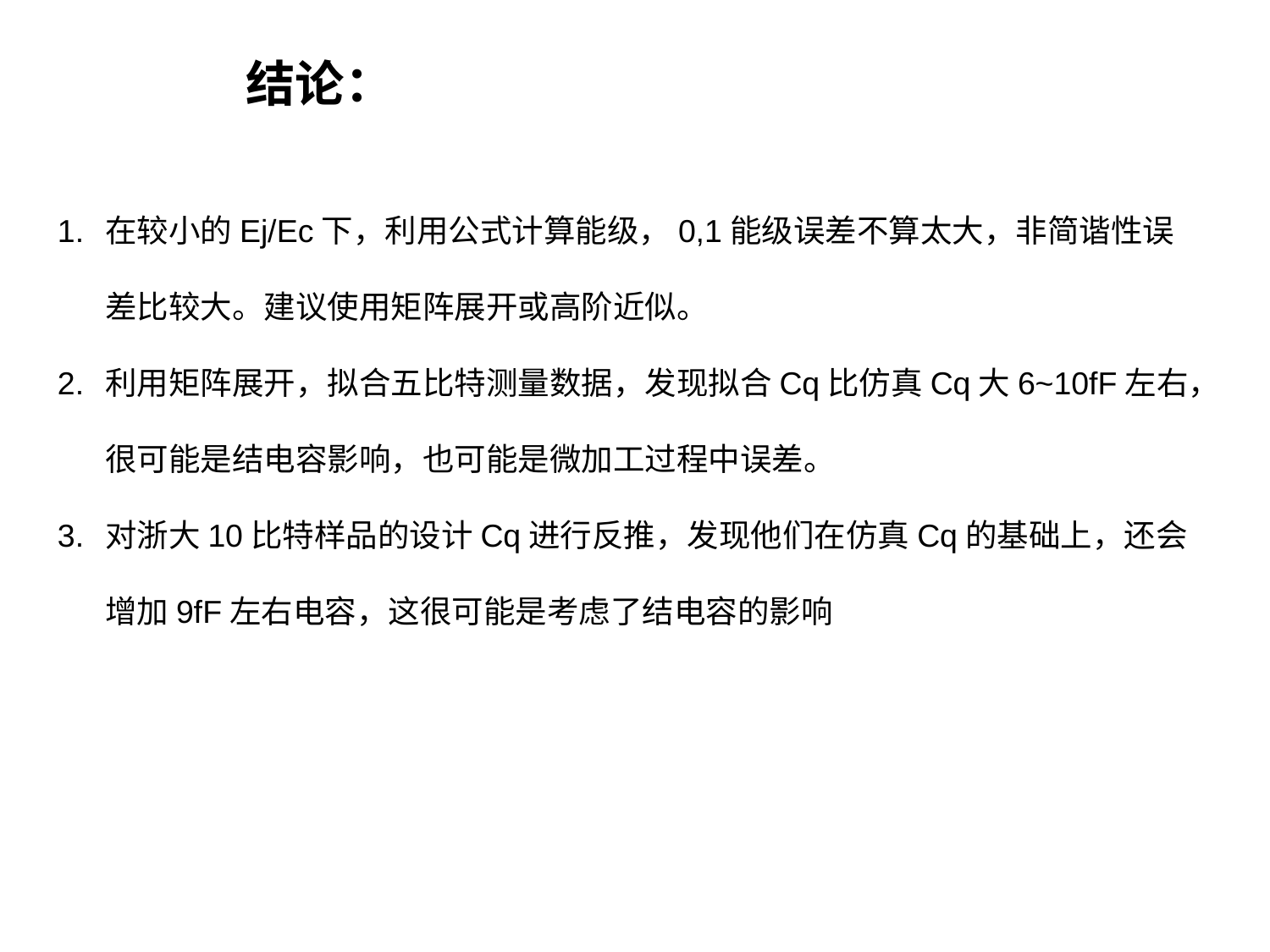

结论：
在较小的Ej/Ec下，利用公式计算能级，0,1能级误差不算太大，非简谐性误差比较大。建议使用矩阵展开或高阶近似。
利用矩阵展开，拟合五比特测量数据，发现拟合Cq比仿真Cq大6~10fF左右，很可能是结电容影响，也可能是微加工过程中误差。
对浙大10比特样品的设计Cq进行反推，发现他们在仿真Cq的基础上，还会增加9fF左右电容，这很可能是考虑了结电容的影响